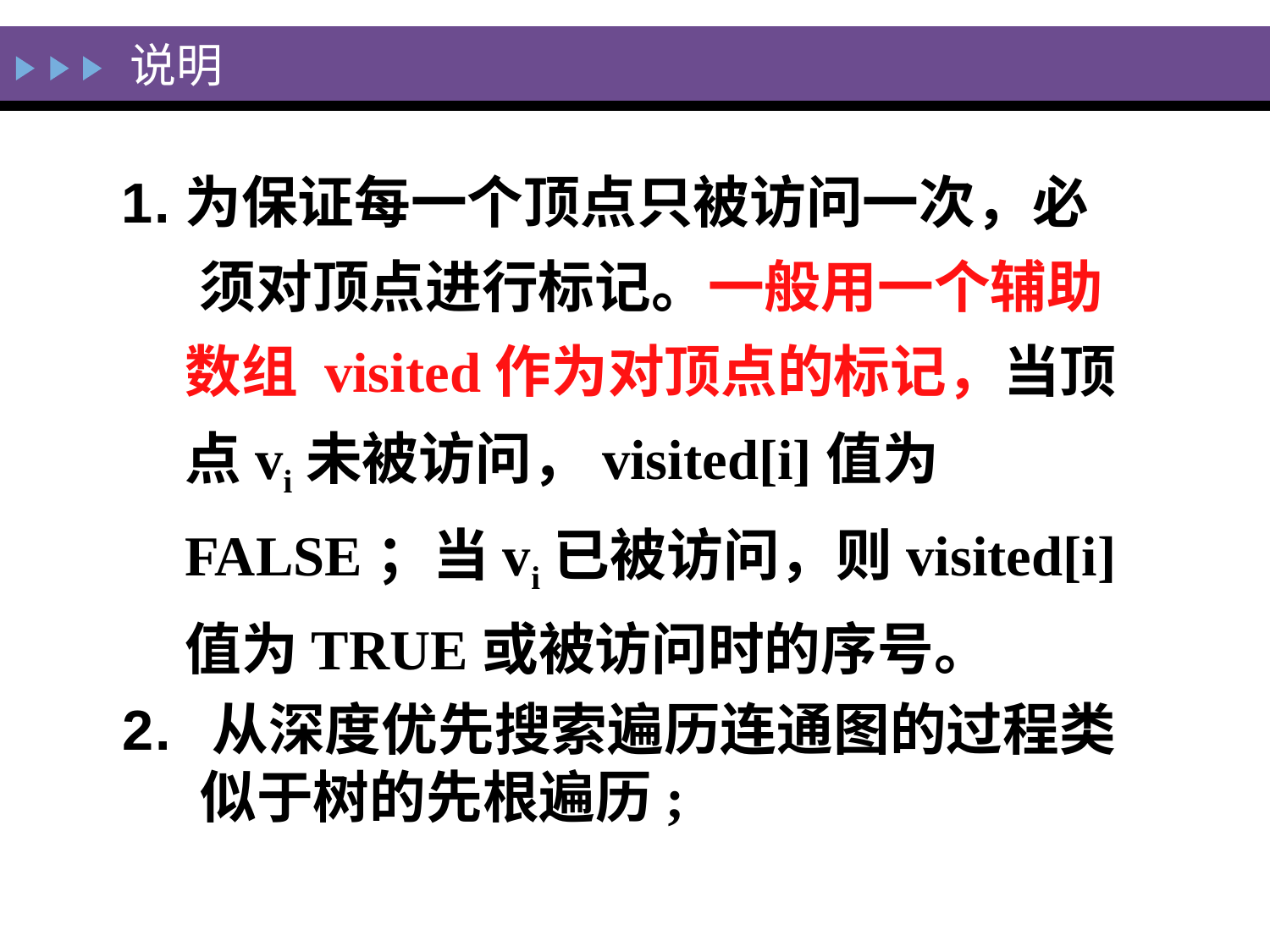

# 说明
为保证每一个顶点只被访问一次，必
     须对顶点进行标记。一般用一个辅助数组 visited作为对顶点的标记，当顶点vi未被访问，visited[i]值为FALSE；当vi已被访问，则visited[i]值为TRUE或被访问时的序号。
 从深度优先搜索遍历连通图的过程类
     似于树的先根遍历;